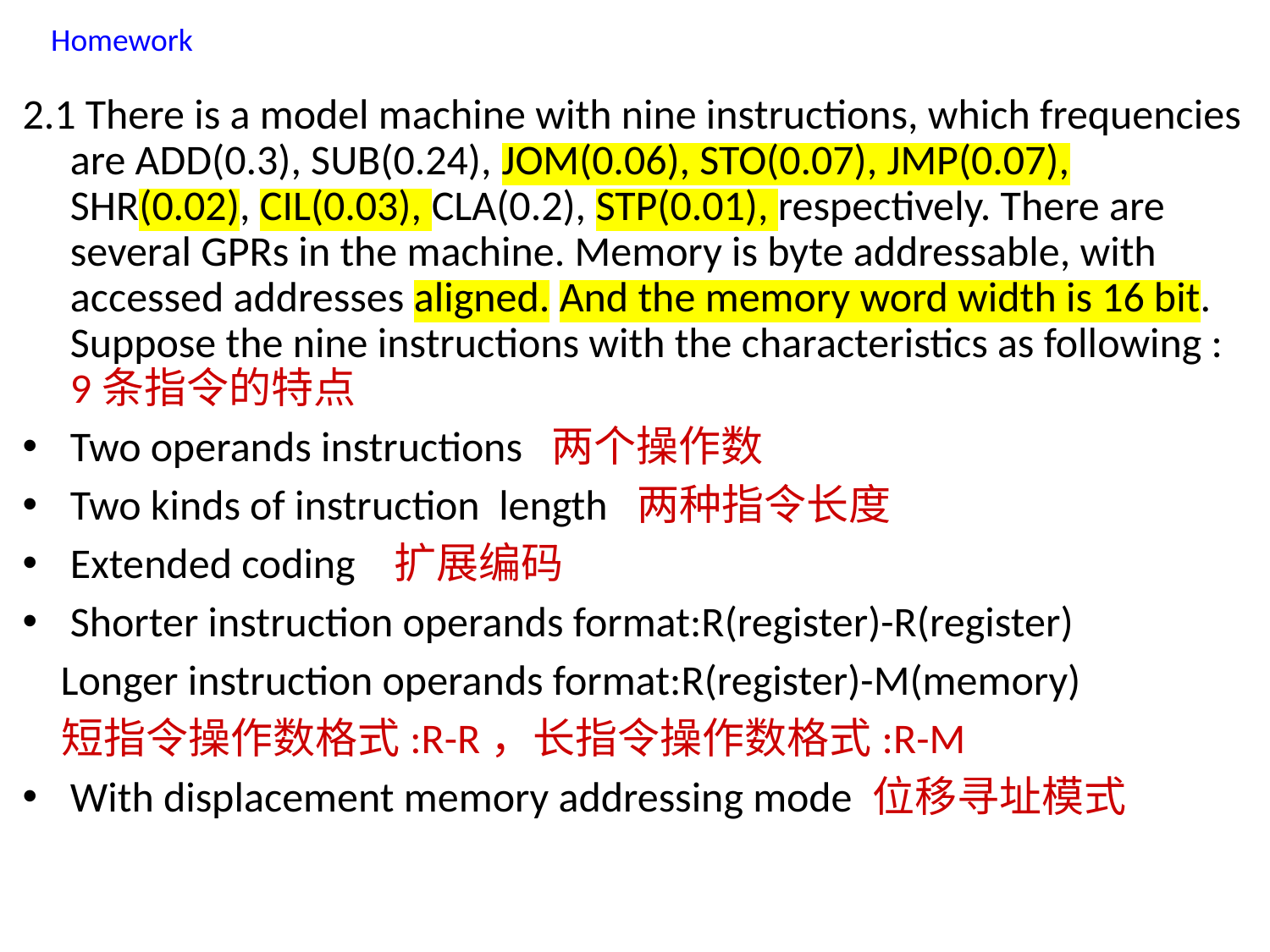

Homework
2.1 There is a model machine with nine instructions, which frequencies are ADD(0.3), SUB(0.24), JOM(0.06), STO(0.07), JMP(0.07), SHR(0.02), CIL(0.03), CLA(0.2), STP(0.01), respectively. There are several GPRs in the machine. Memory is byte addressable, with accessed addresses aligned. And the memory word width is 16 bit. Suppose the nine instructions with the characteristics as following : 9条指令的特点
Two operands instructions  两个操作数
Two kinds of instruction  length  两种指令长度
Extended coding   扩展编码
Shorter instruction operands format:R(register)-R(register)
    Longer instruction operands format:R(register)-M(memory)
   短指令操作数格式:R-R，长指令操作数格式:R-M
With displacement memory addressing mode 位移寻址模式
10